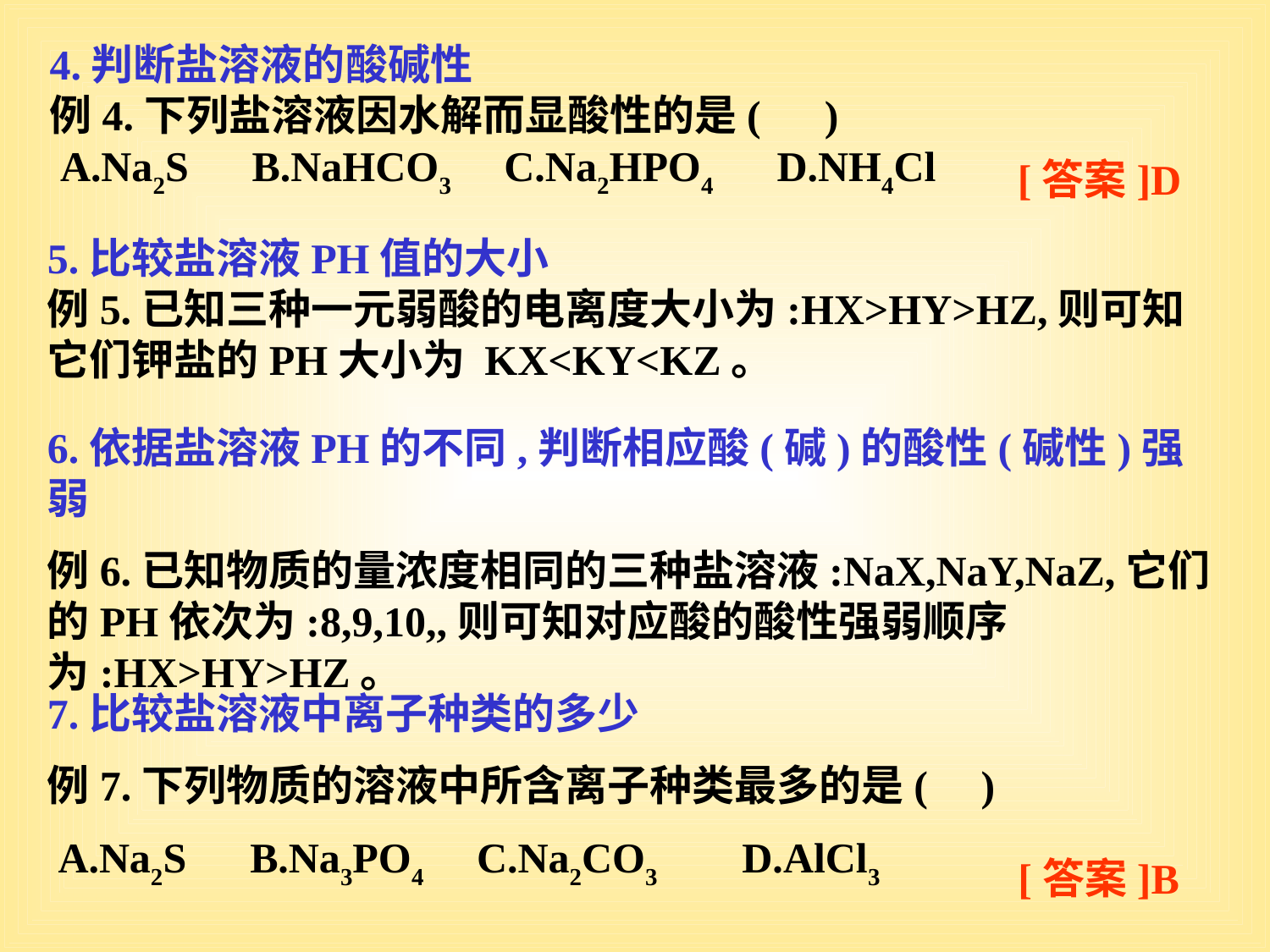

4.判断盐溶液的酸碱性
例4.下列盐溶液因水解而显酸性的是(      )
 A.Na2S      B.NaHCO3     C.Na2HPO4      D.NH4Cl
[答案]D
5.比较盐溶液PH值的大小
例5.已知三种一元弱酸的电离度大小为:HX>HY>HZ,则可知它们钾盐的PH大小为 KX<KY<KZ。
6.依据盐溶液PH的不同,判断相应酸(碱)的酸性(碱性)强弱
例6.已知物质的量浓度相同的三种盐溶液:NaX,NaY,NaZ,它们的PH依次为:8,9,10,,则可知对应酸的酸性强弱顺序为:HX>HY>HZ。
7.比较盐溶液中离子种类的多少
例7.下列物质的溶液中所含离子种类最多的是(     )
 A.Na2S      B.Na3PO4     C.Na2CO3        D.AlCl3
[答案]B